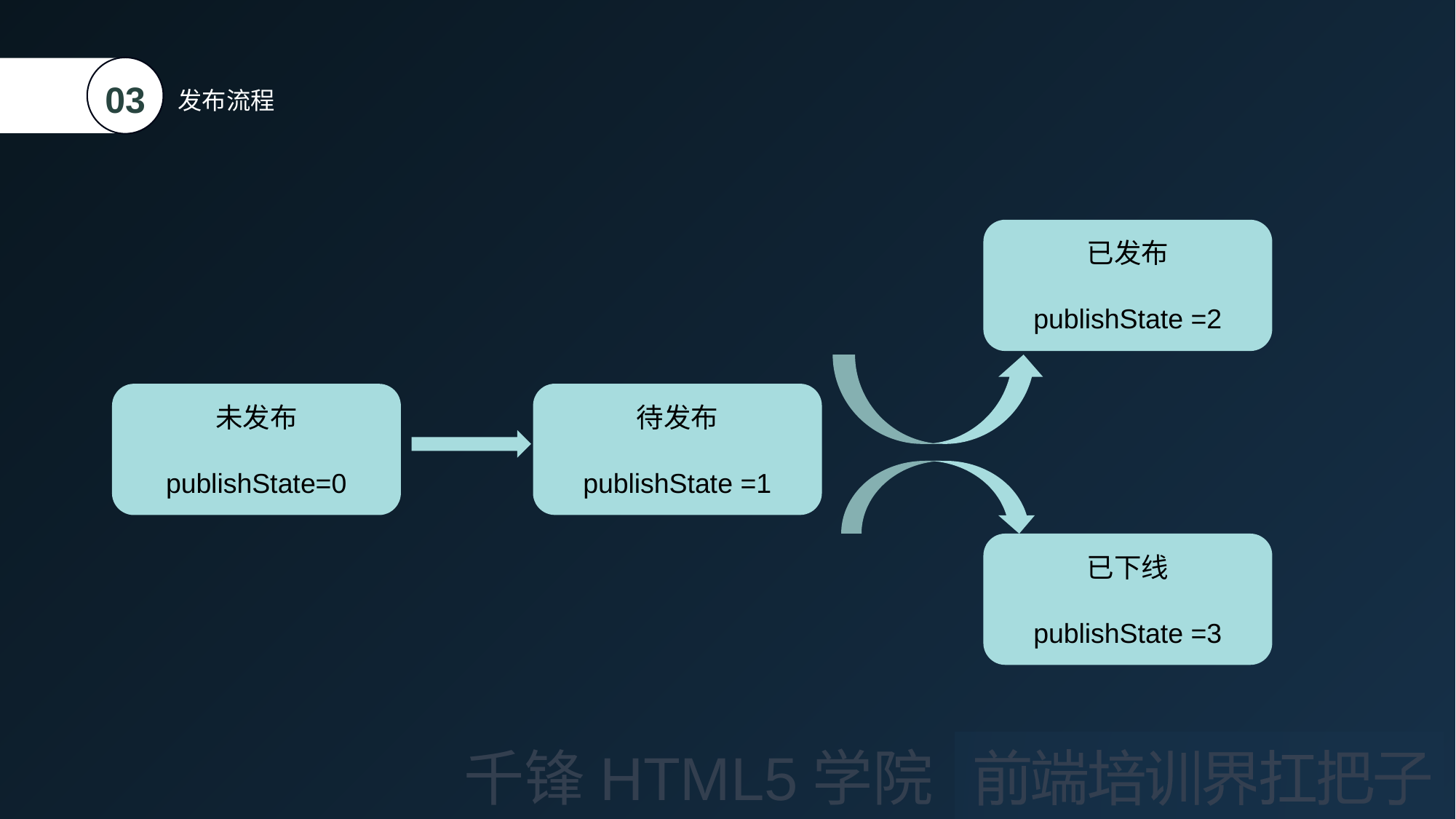

03
发布流程

已发布

publishState =2

待发布

publishState =1

未发布

publishState=0

已下线

publishState =3